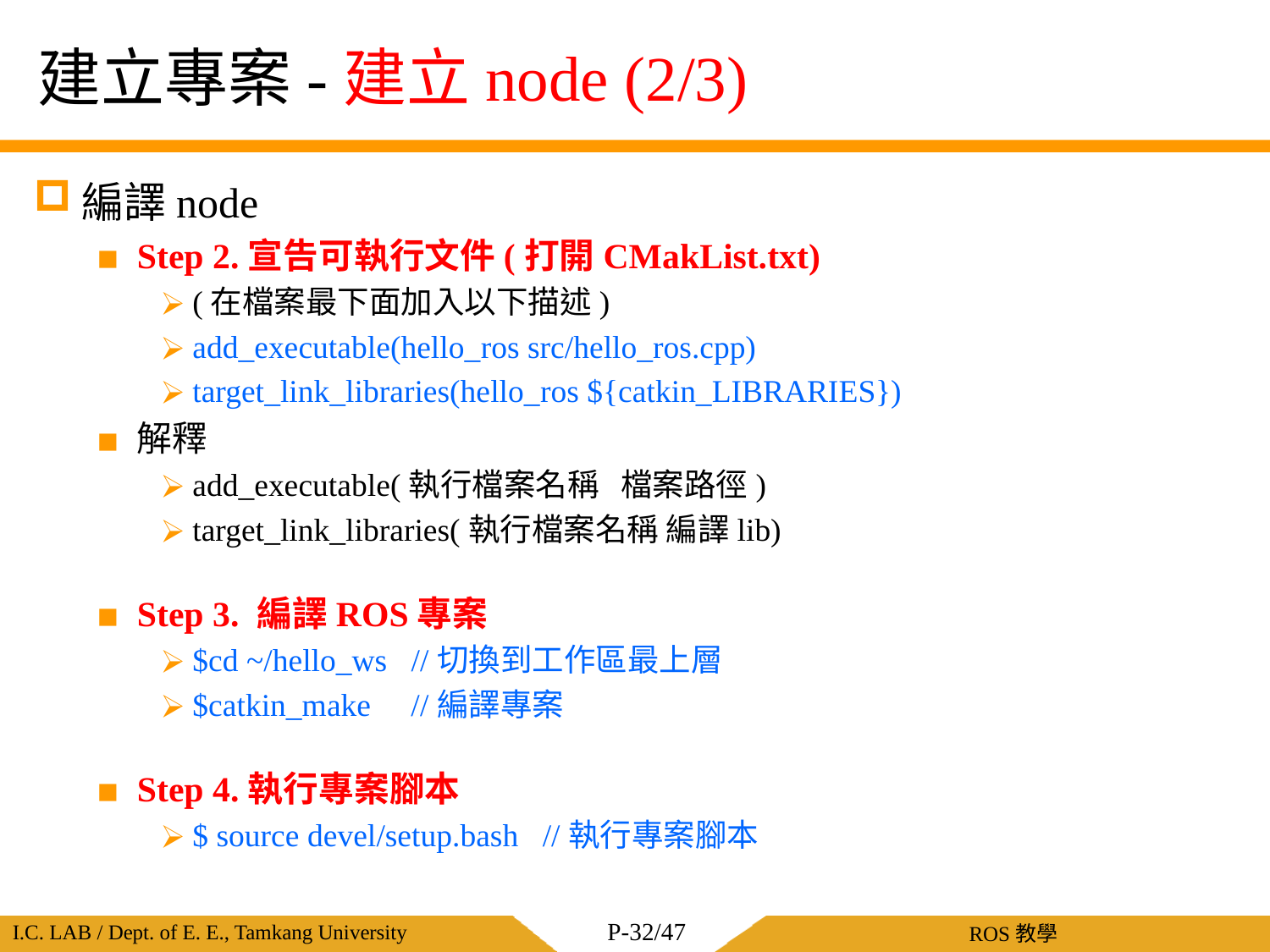

# 建立專案-建立node (2/3)
編譯node
Step 2.宣告可執行文件(打開CMakList.txt)
(在檔案最下面加入以下描述)
add_executable(hello_ros src/hello_ros.cpp)
target_link_libraries(hello_ros ${catkin_LIBRARIES})
解釋
add_executable(執行檔案名稱   檔案路徑)
target_link_libraries(執行檔案名稱 編譯lib)

Step 3. 編譯ROS專案
$cd ~/hello_ws   //切換到工作區最上層
$catkin_make     //編譯專案

Step 4.執行專案腳本
$ source devel/setup.bash   //執行專案腳本